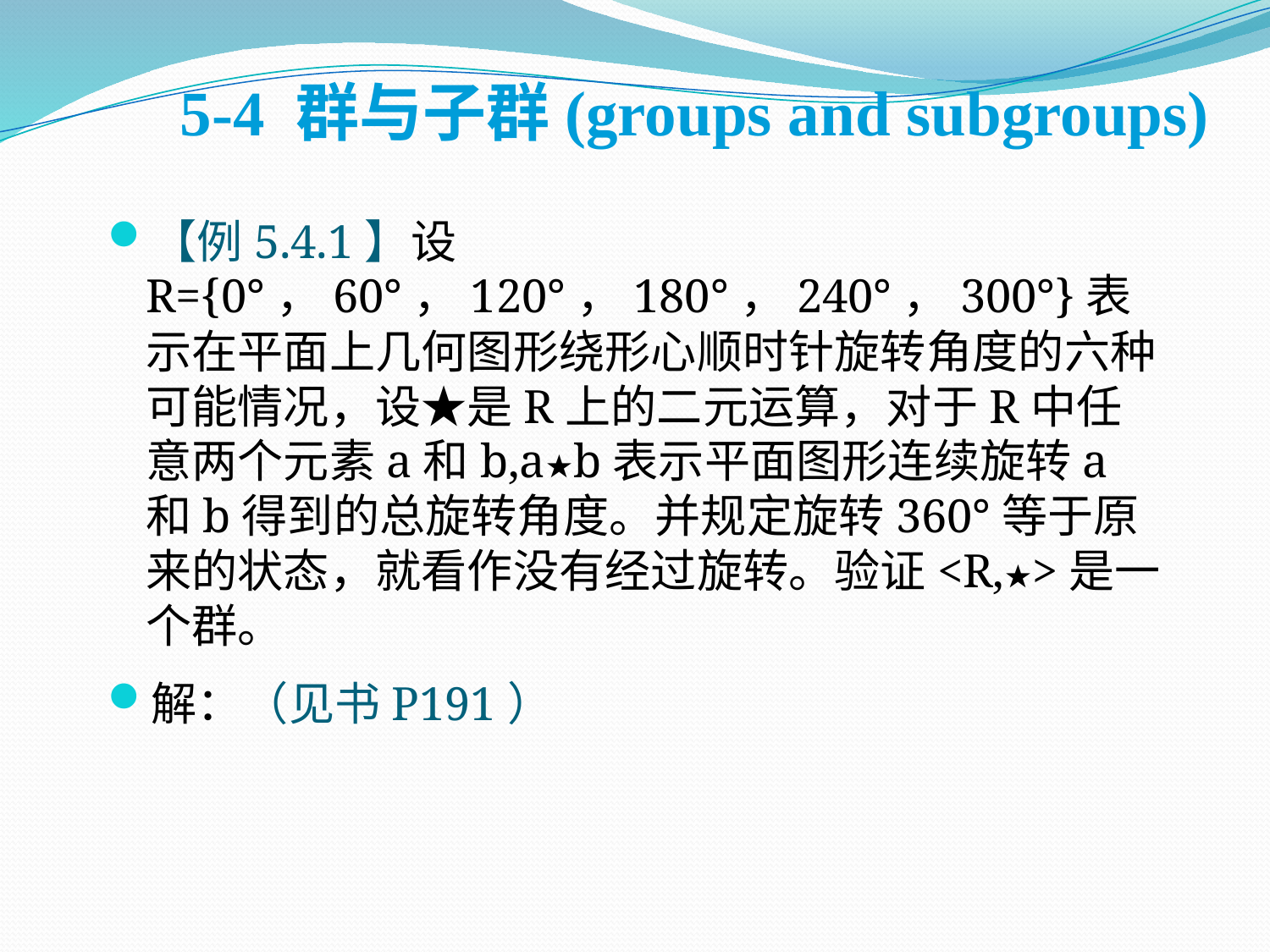

5-4 群与子群(groups and subgroups)
【例5.4.1】设R={0°，60°，120°，180°，240°，300°}表示在平面上几何图形绕形心顺时针旋转角度的六种可能情况，设★是R上的二元运算，对于R中任意两个元素a和b,a★b表示平面图形连续旋转a和b得到的总旋转角度。并规定旋转360°等于原来的状态，就看作没有经过旋转。验证<R,★>是一个群。
解：（见书P191）